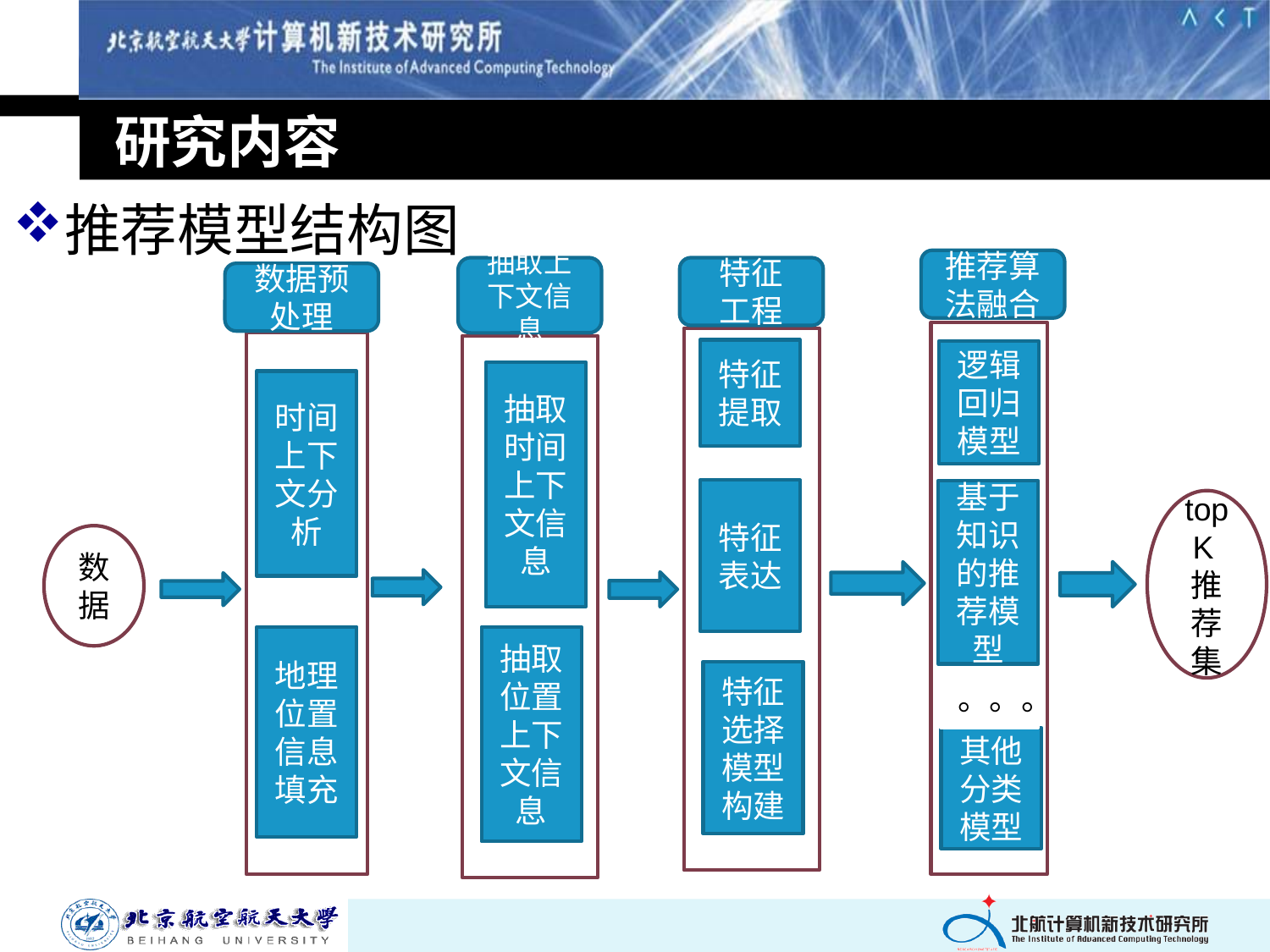

# 研究内容
推荐模型结构图
推荐算法融合
抽取上下文信息
特征
工程
数据预处理

特征提取
逻辑回归模型
抽取时间上下文信息
时间上下文分析
特征表达
基于知识的推荐模型
topK推荐集
数据

地理位置信息填充
抽取位置上下文信息
特征选择模型构建
。。。
其他分类模型